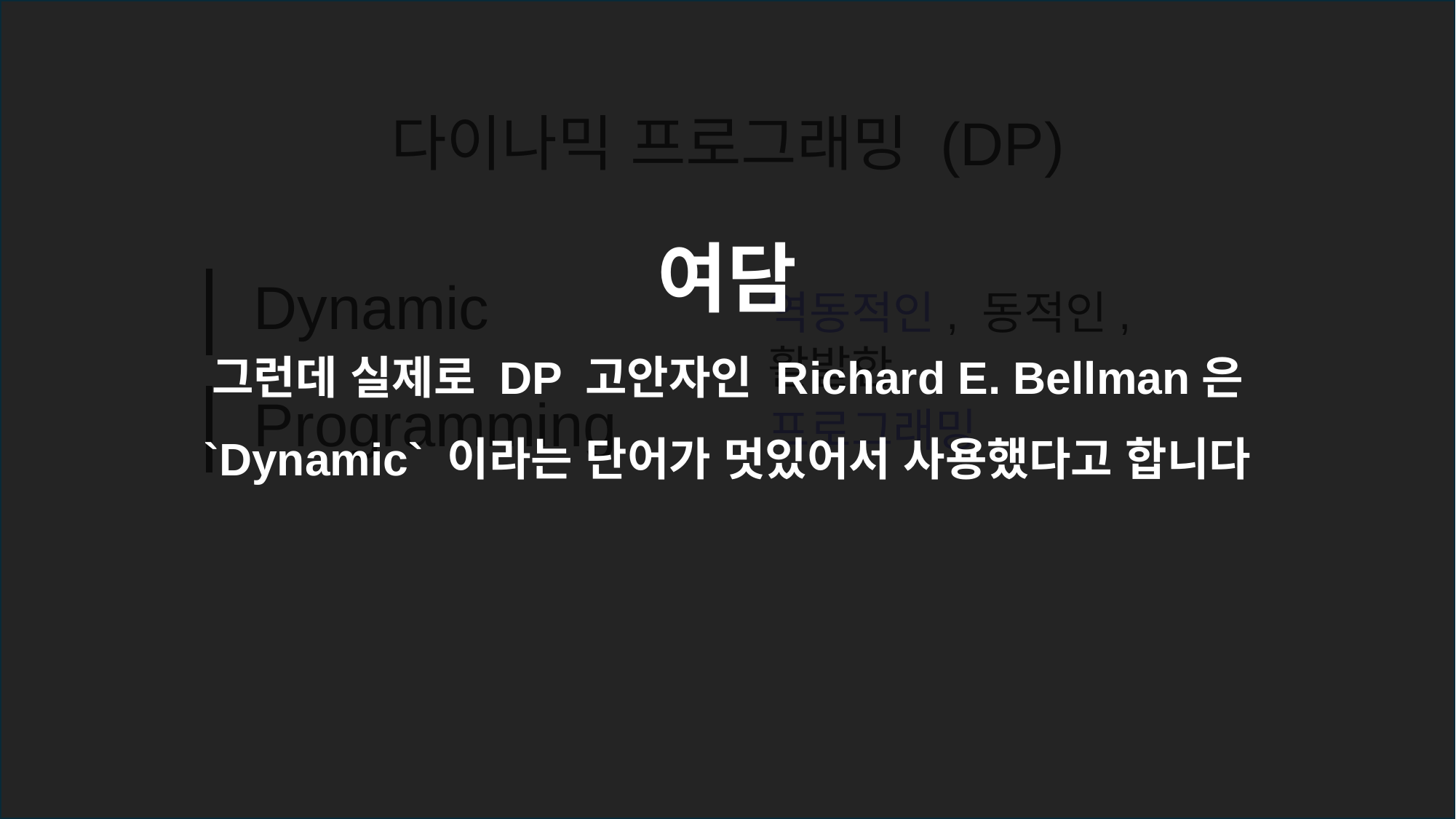

다이나믹 프로그래밍 (DP)
여담
그런데 실제로 DP 고안자인 Richard E. Bellman은
`Dynamic` 이라는 단어가 멋있어서 사용했다고 합니다
| Dynamic |
| --- |
역동적인, 동적인, 활발한
| Programming |
| --- |
프로그래밍